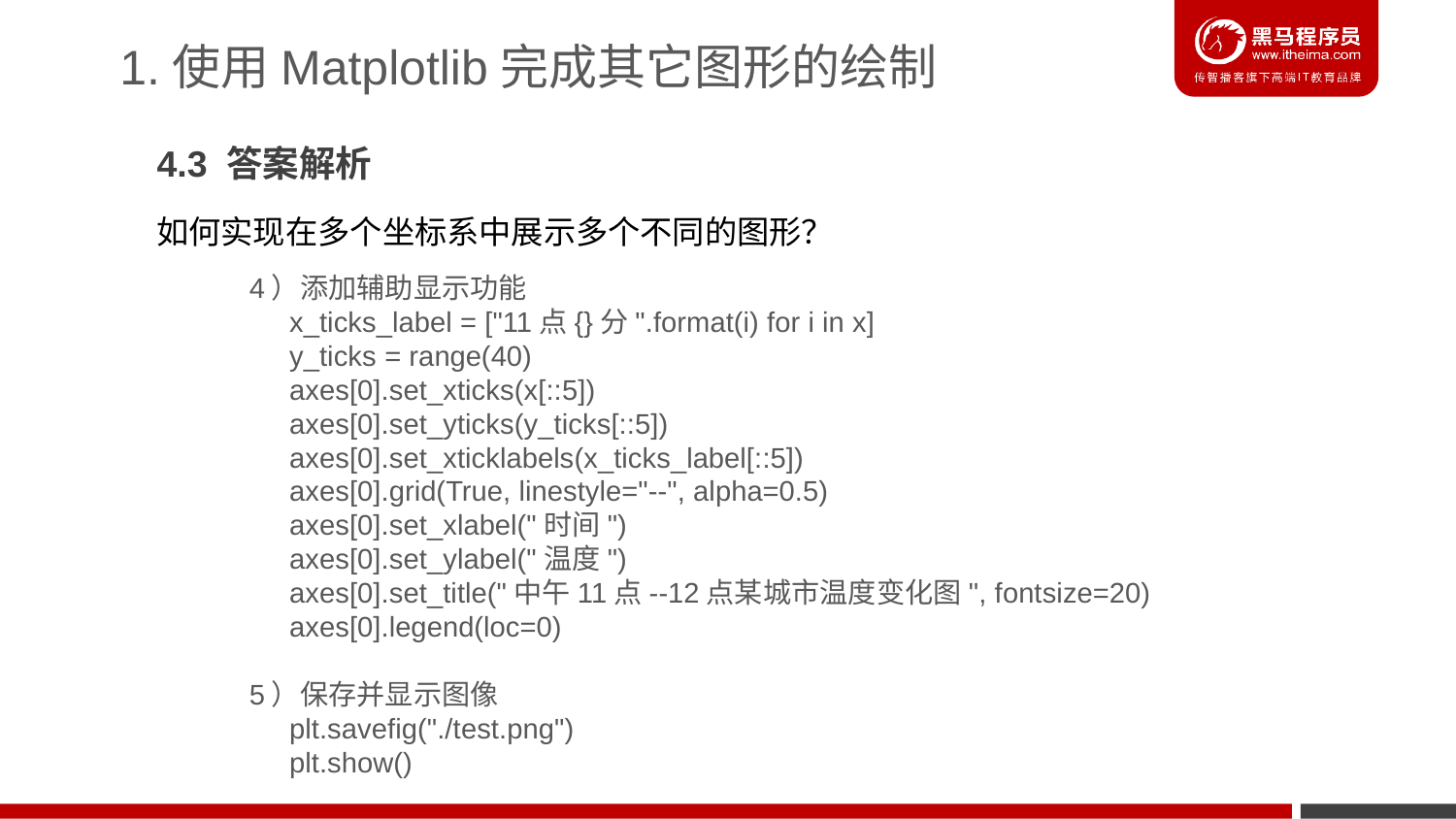

1.使用Matplotlib完成其它图形的绘制
4.3 答案解析
如何实现在多个坐标系中展示多个不同的图形？
4）添加辅助显示功能
     x_ticks_label = ["11点{}分".format(i) for i in x]
     y_ticks = range(40)
     axes[0].set_xticks(x[::5])
     axes[0].set_yticks(y_ticks[::5])
     axes[0].set_xticklabels(x_ticks_label[::5])
     axes[0].grid(True, linestyle="--", alpha=0.5)
     axes[0].set_xlabel("时间")
     axes[0].set_ylabel("温度")
     axes[0].set_title("中午11点--12点某城市温度变化图", fontsize=20)
     axes[0].legend(loc=0)

5）保存并显示图像
     plt.savefig("./test.png")
     plt.show()